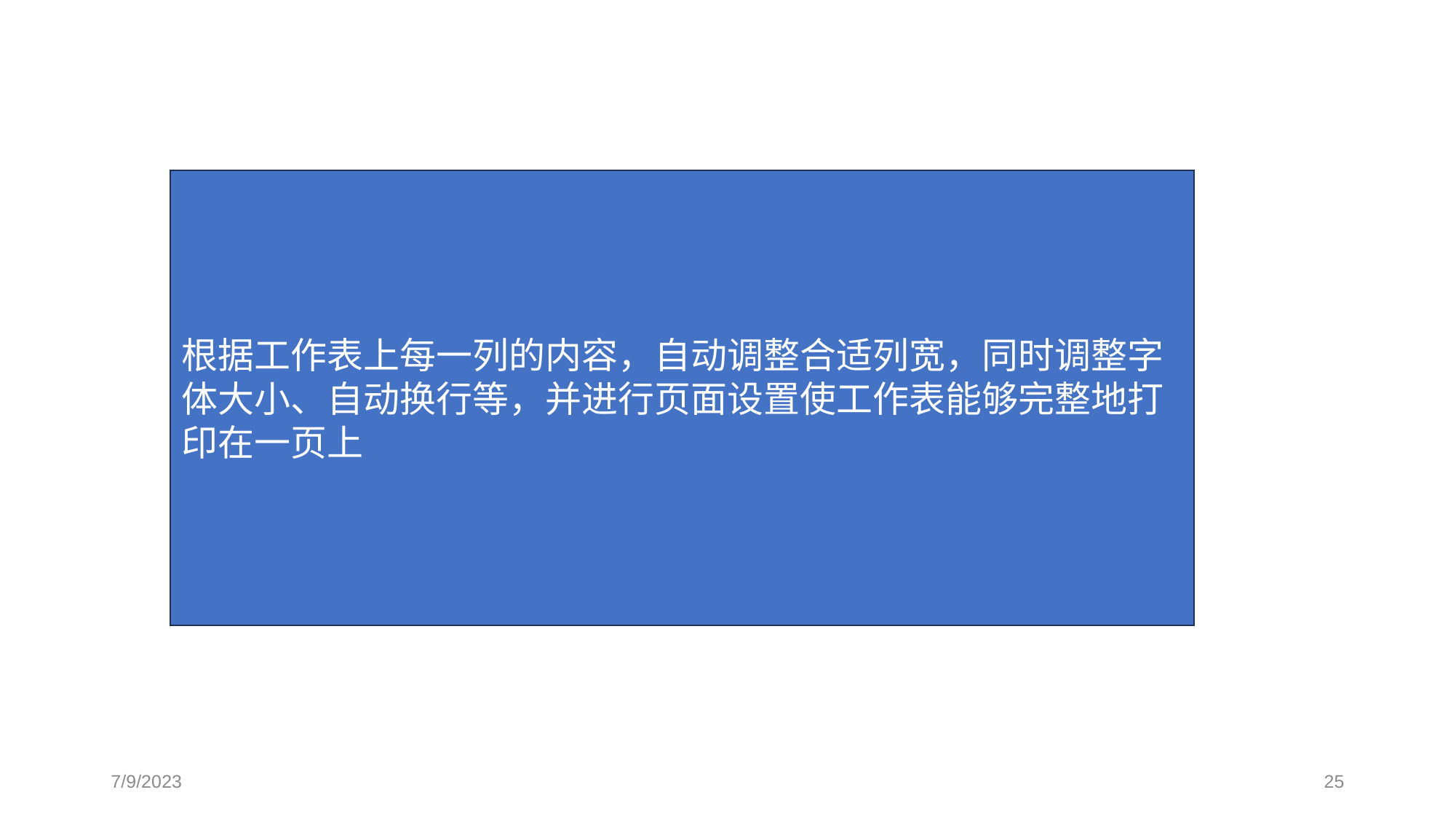

根据工作表上每一列的内容，自动调整合适列宽，同时调整字体大小、自动换行等，并进行页面设置使工作表能够完整地打印在一页上
7/9/2023

25